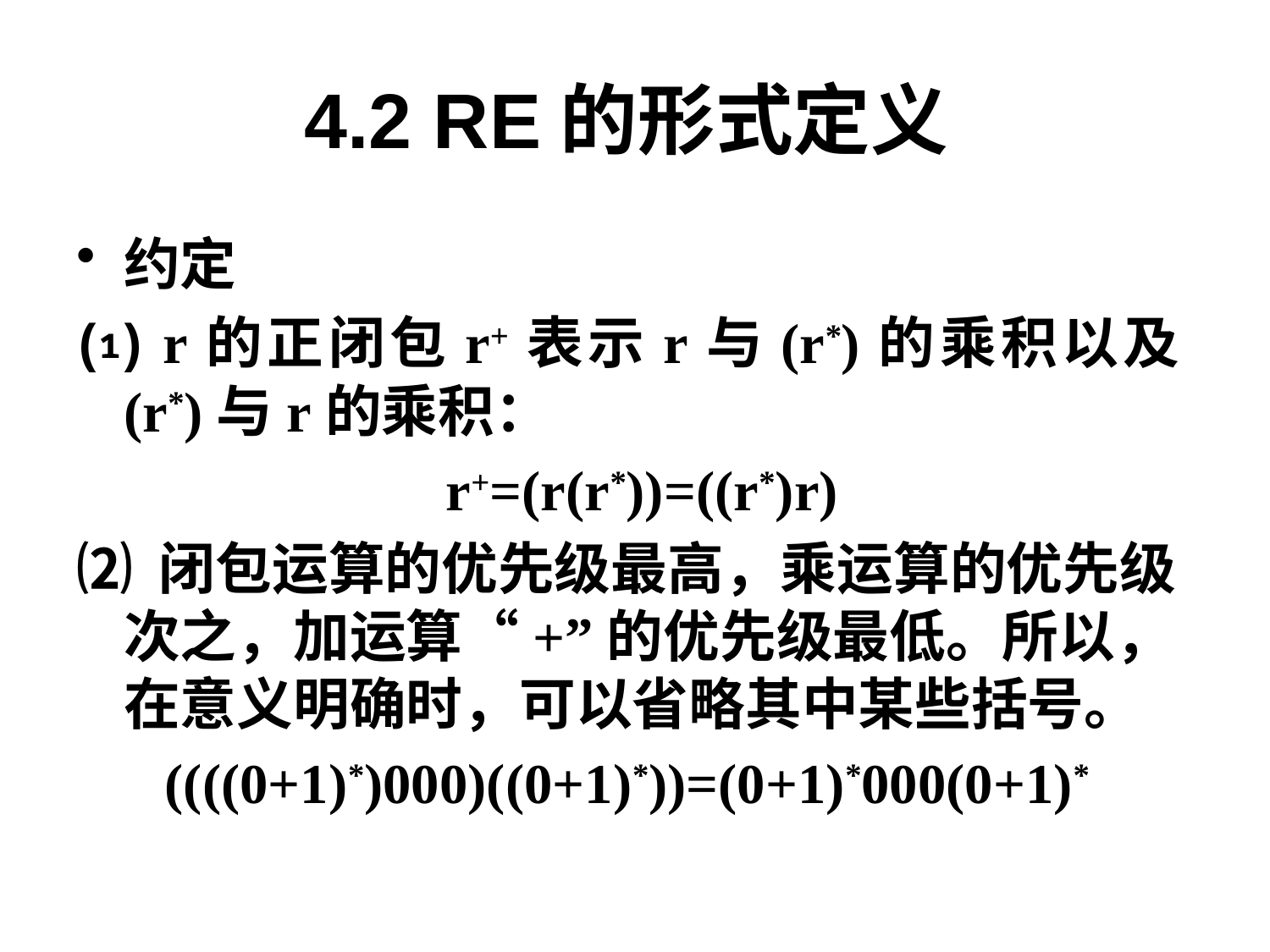

# 4.2 RE的形式定义
约定
⑴ r的正闭包r+表示r与(r*)的乘积以及(r*)与r的乘积：
 r+=(r(r*))=((r*)r)
⑵ 闭包运算的优先级最高，乘运算的优先级次之，加运算“+”的优先级最低。所以，在意义明确时，可以省略其中某些括号。
((((0+1)*)000)((0+1)*))=(0+1)*000(0+1)*

13